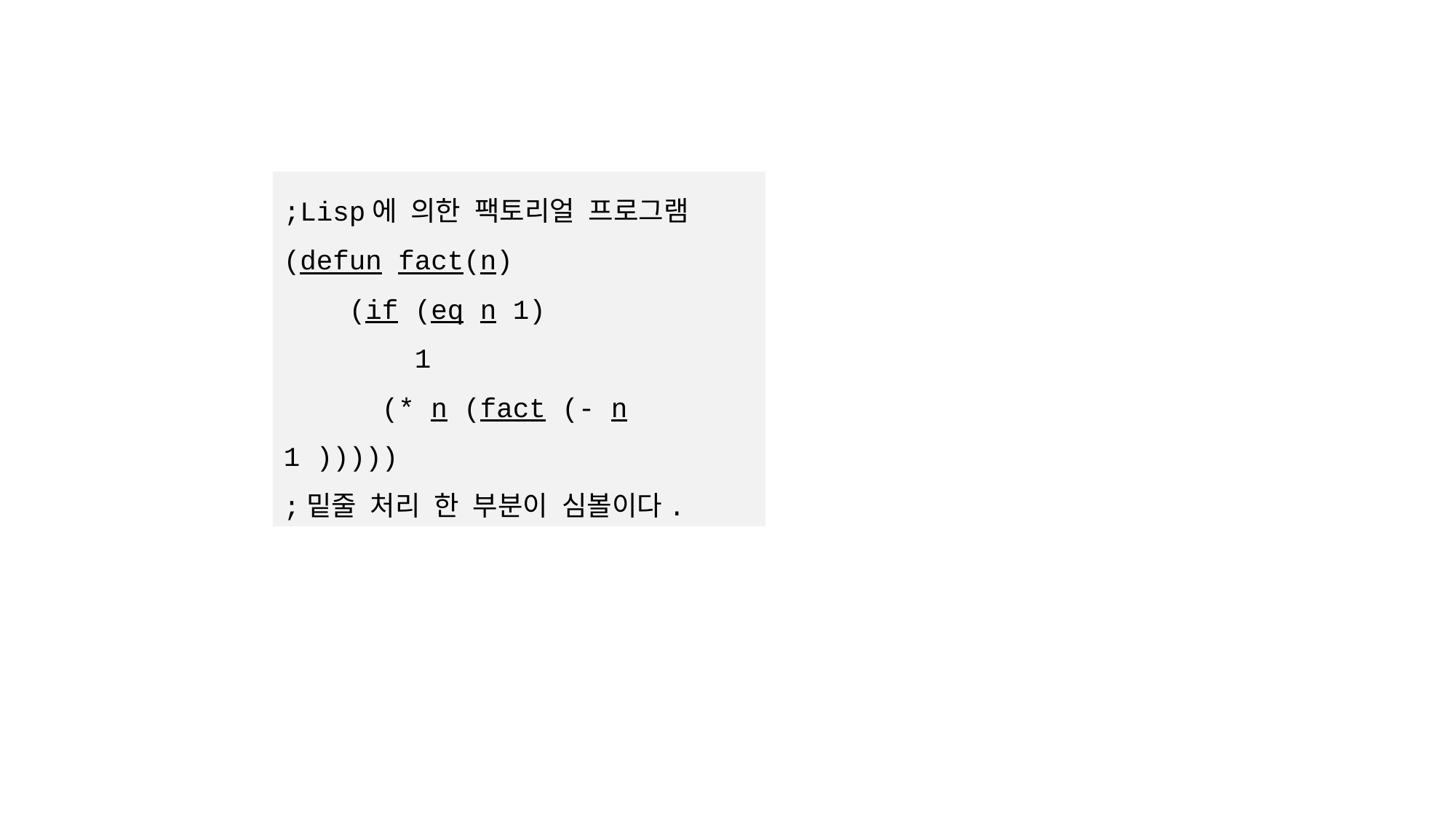

;Lisp에 의한 팩토리얼 프로그램
(defun fact(n)
    (if (eq n 1)
        1
      (* n (fact (- n 1 )))))
;밑줄 처리 한 부분이 심볼이다.